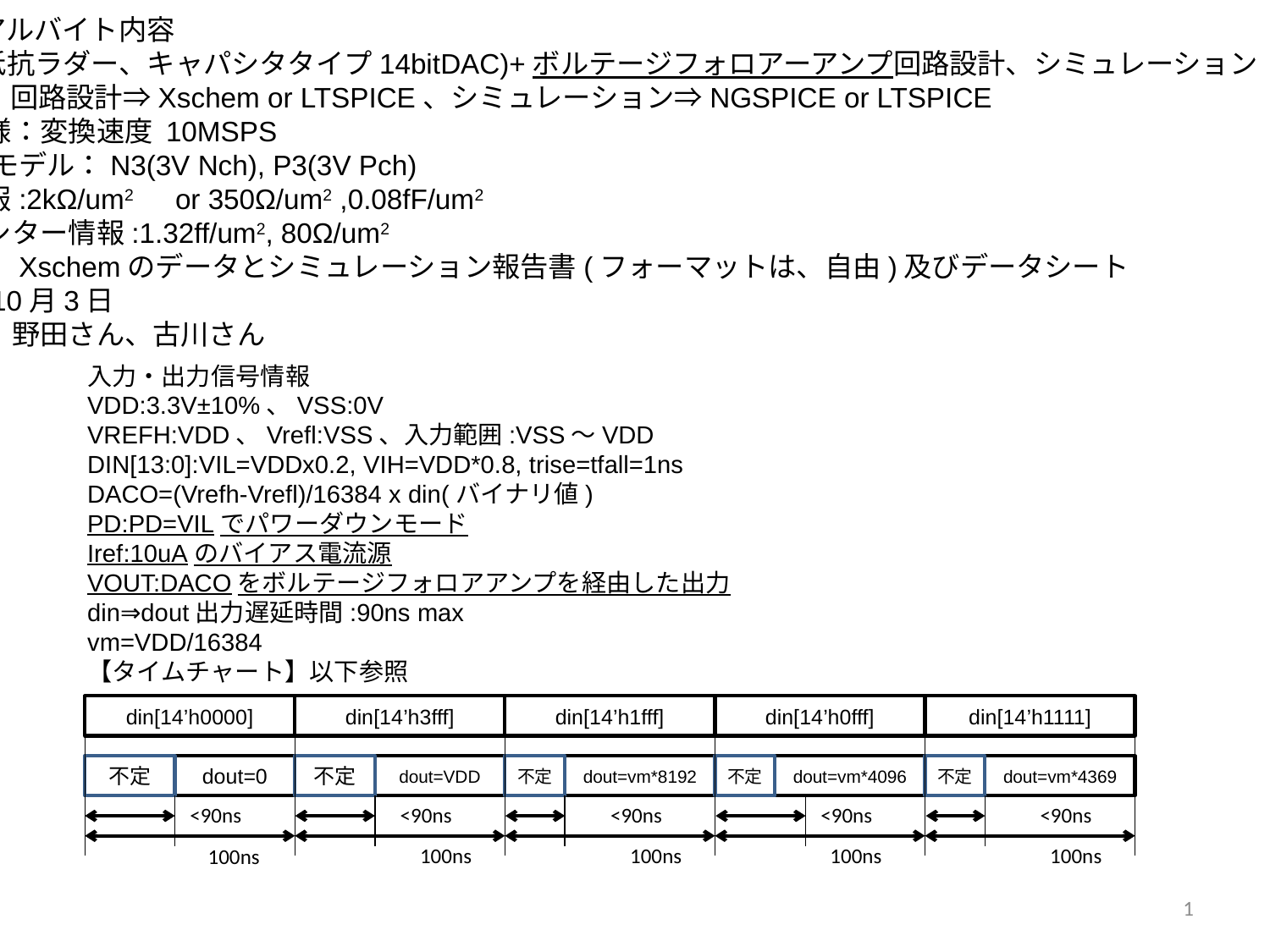

9月度アルバイト内容
１．(抵抗ラダー、キャパシタタイプ14bitDAC)+ボルテージフォロアーアンプ回路設計、シミュレーション
TOOL：回路設計⇒Xschem or LTSPICE、シミュレーション⇒NGSPICE or LTSPICE
目標仕様：変換速度 10MSPS
SPICEモデル：N3(3V Nch), P3(3V Pch)
抵抗情報:2kΩ/um2　or 350Ω/um2 ,0.08fF/um2
キャパシター情報:1.32ff/um2, 80Ω/um2
納品物：Xschemのデータとシミュレーション報告書(フォーマットは、自由)及びデータシート
納期：10月3日
担当者：野田さん、古川さん
入力・出力信号情報
VDD:3.3V±10%、VSS:0V
VREFH:VDD、Vrefl:VSS、入力範囲:VSS～VDD
DIN[13:0]:VIL=VDDx0.2, VIH=VDD*0.8, trise=tfall=1ns
DACO=(Vrefh-Vrefl)/16384 x din(バイナリ値)
PD:PD=VILでパワーダウンモード
Iref:10uAのバイアス電流源
VOUT:DACOをボルテージフォロアアンプを経由した出力
din⇒dout出力遅延時間:90ns max
vm=VDD/16384
【タイムチャート】以下参照
din[14’h0000]
din[14’h3fff]
din[14’h1fff]
din[14’h0fff]
din[14’h1111]
不定
dout=0
不定
dout=VDD
不定
dout=vm*8192
不定
dout=vm*4096
不定
dout=vm*4369
<90ns
<90ns
<90ns
<90ns
<90ns
100ns
100ns
100ns
100ns
100ns
1